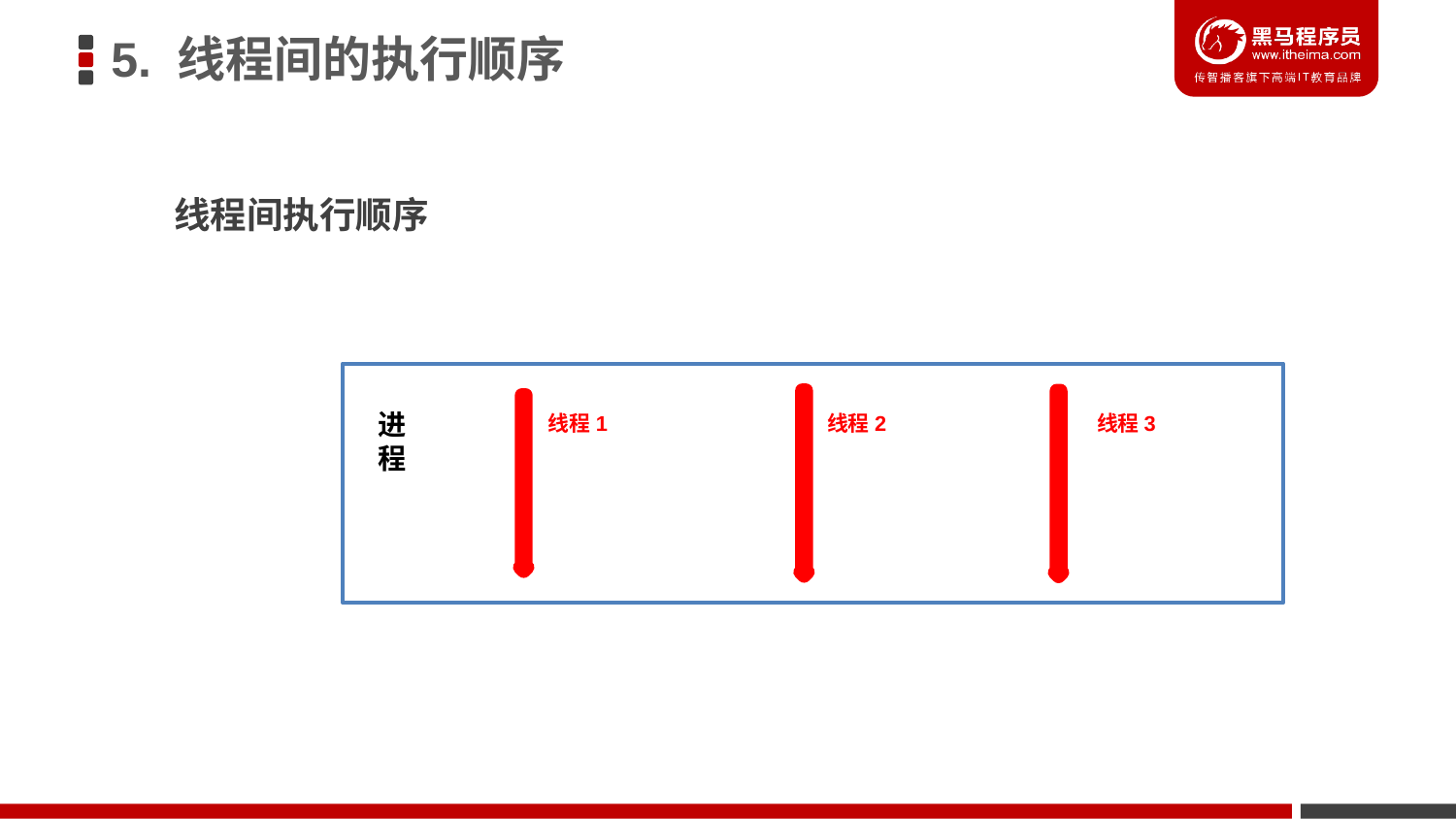

5. 线程间的执行顺序
线程间执行顺序

进
程

线程1
线程2
线程3